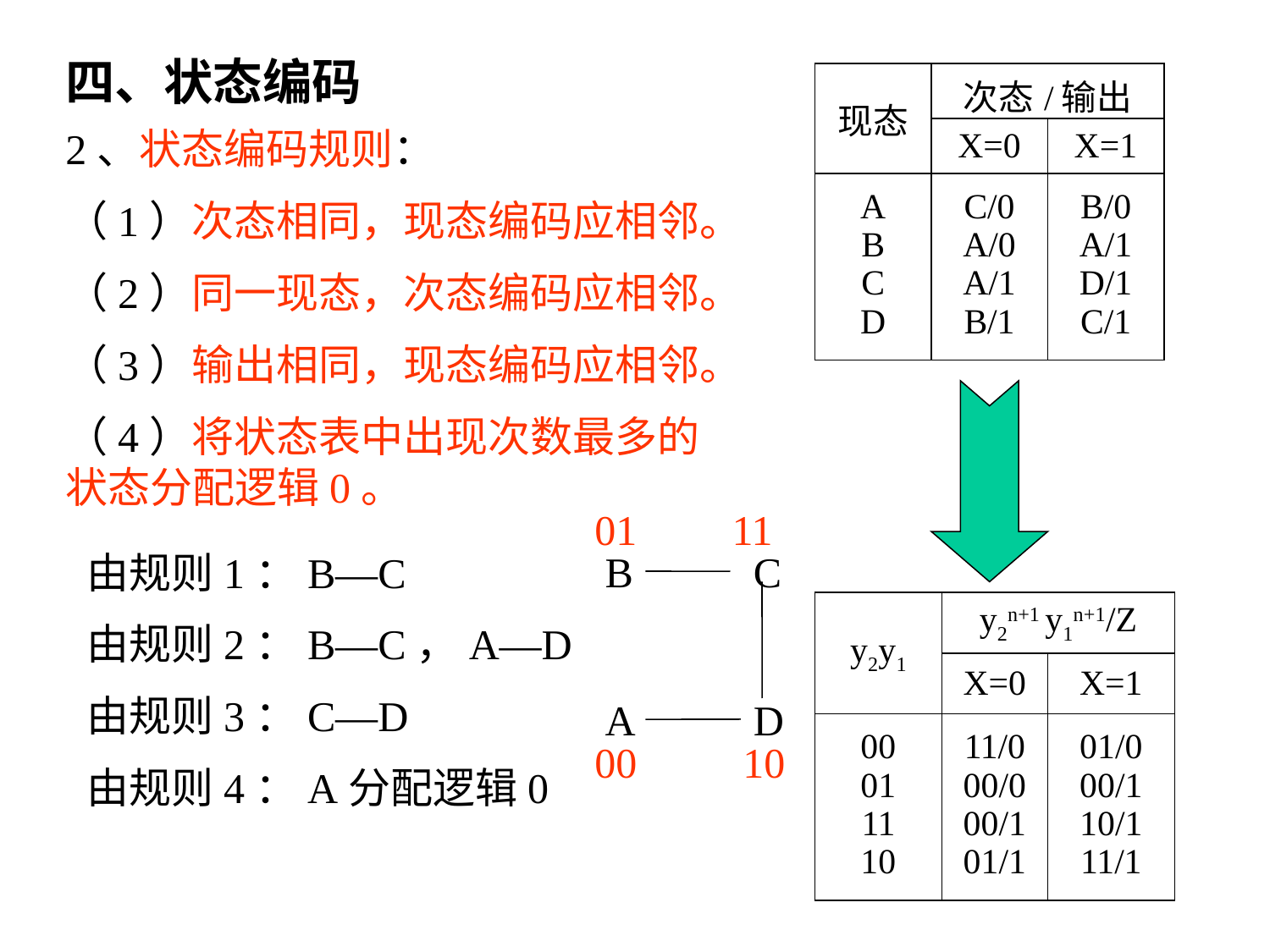

四、状态编码
| 现态 | 次态/输出 |  |
| --- | --- | --- |
|  | X=0 | X=1 |
| A B C D | C/0 A/0 A/1 B/1 | B/0 A/1 D/1 C/1 |
2、状态编码规则：
（1）次态相同，现态编码应相邻。
（2）同一现态，次态编码应相邻。
（3）输出相同，现态编码应相邻。
（4）将状态表中出现次数最多的状态分配逻辑0。

01
11
由规则1：B—C
由规则2：B—C，A—D
由规则3：C—D
由规则4：A分配逻辑0
B
C

A
D

| y2y1 | y2n+1 y1n+1/Z |  |
| --- | --- | --- |
|  | X=0 | X=1 |
| 00 01 11 10 | 11/0 00/0 00/1 01/1 | 01/0 00/1 10/1 11/1 |
00
10